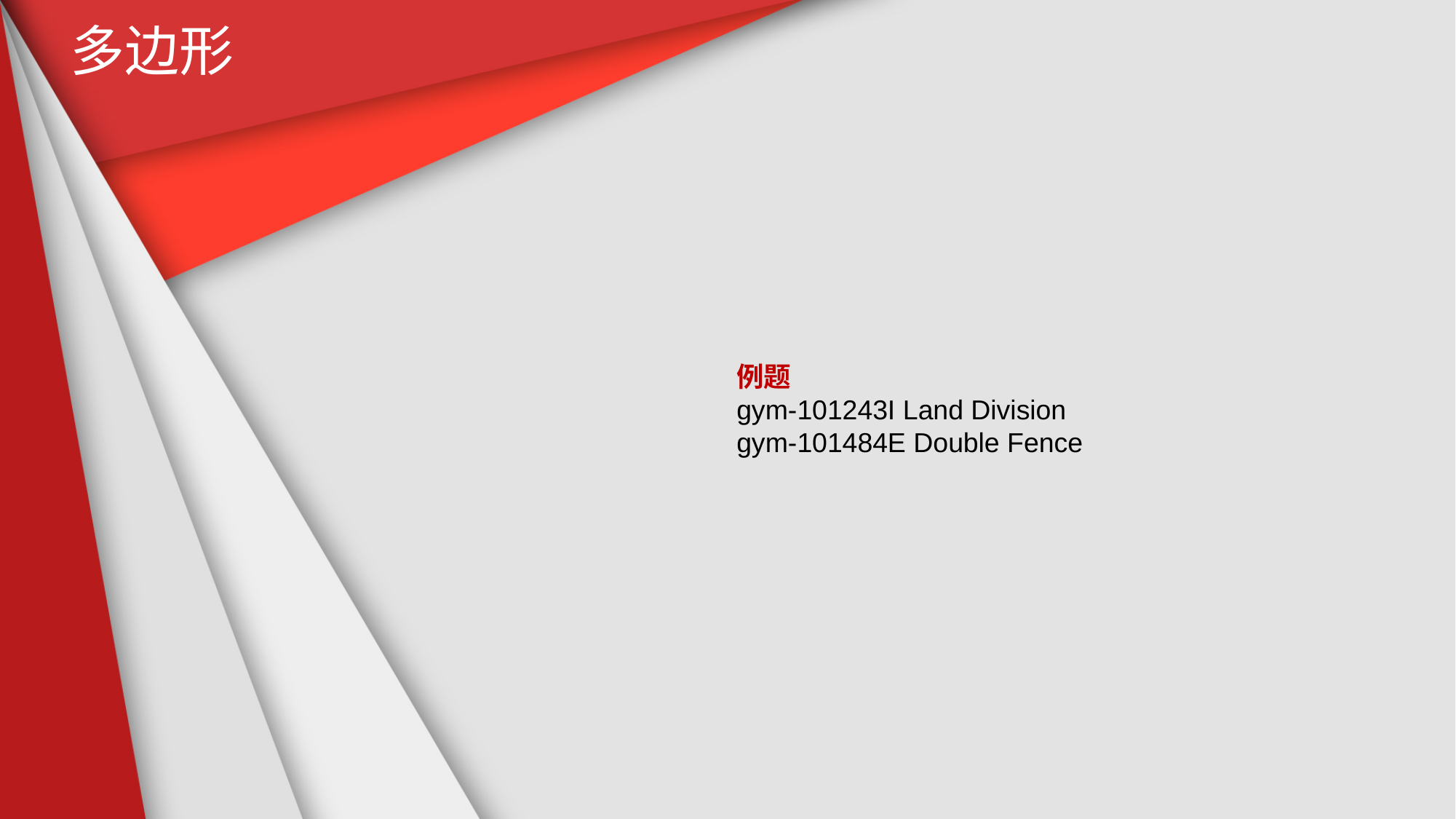

多边形
例题
gym-101243I Land Division
gym-101484E Double Fence